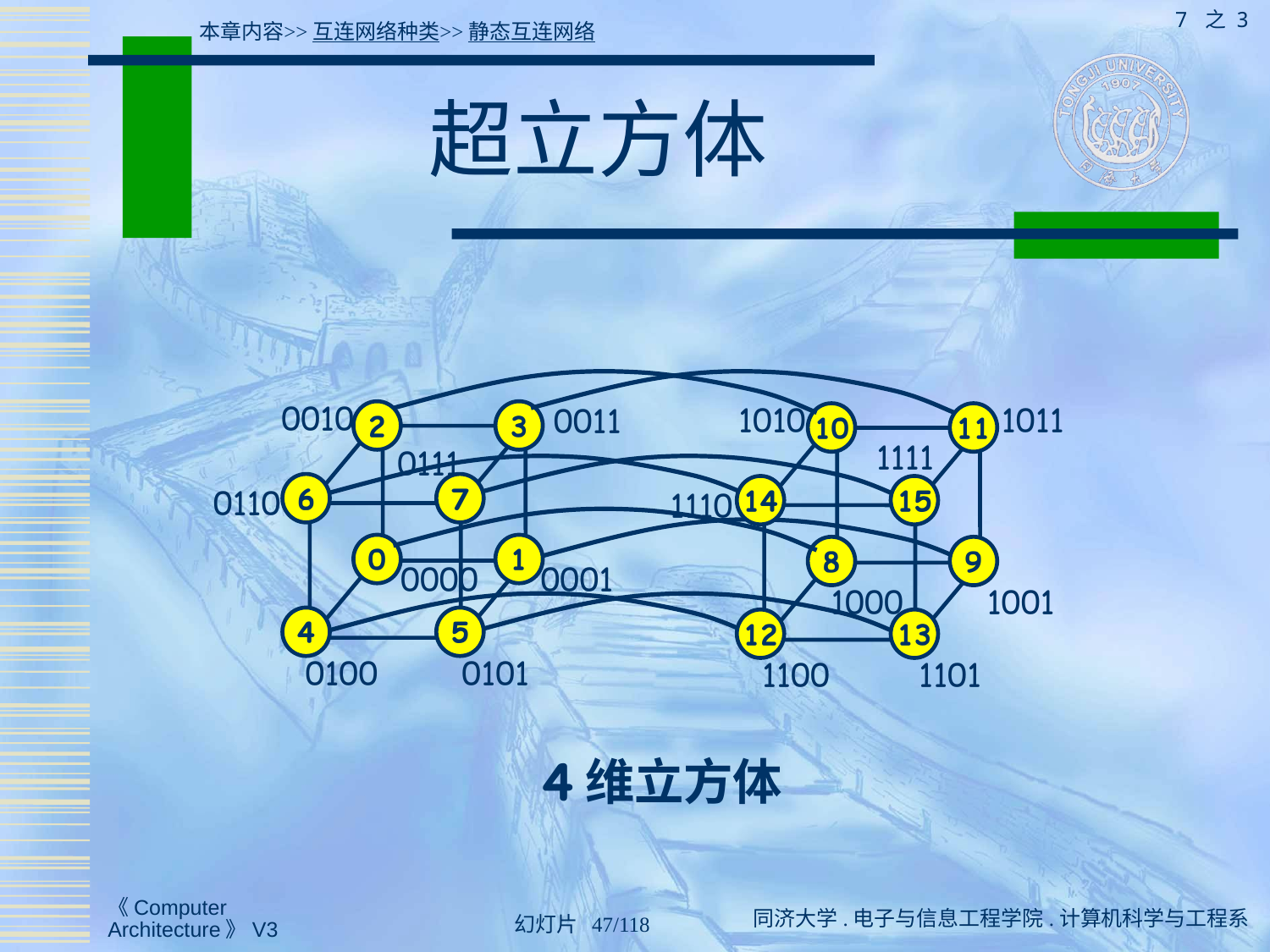

7 之 3
本章内容>>互连网络种类>>静态互连网络
# 超立方体

0010
1010
1011
0011
2
3
10
11

0111
1111

0110
6
7
1110
14
15

0
1
8
9

0000
0001

1000
1001

4
5
12
13

0100
0101
1100
1101
4维立方体